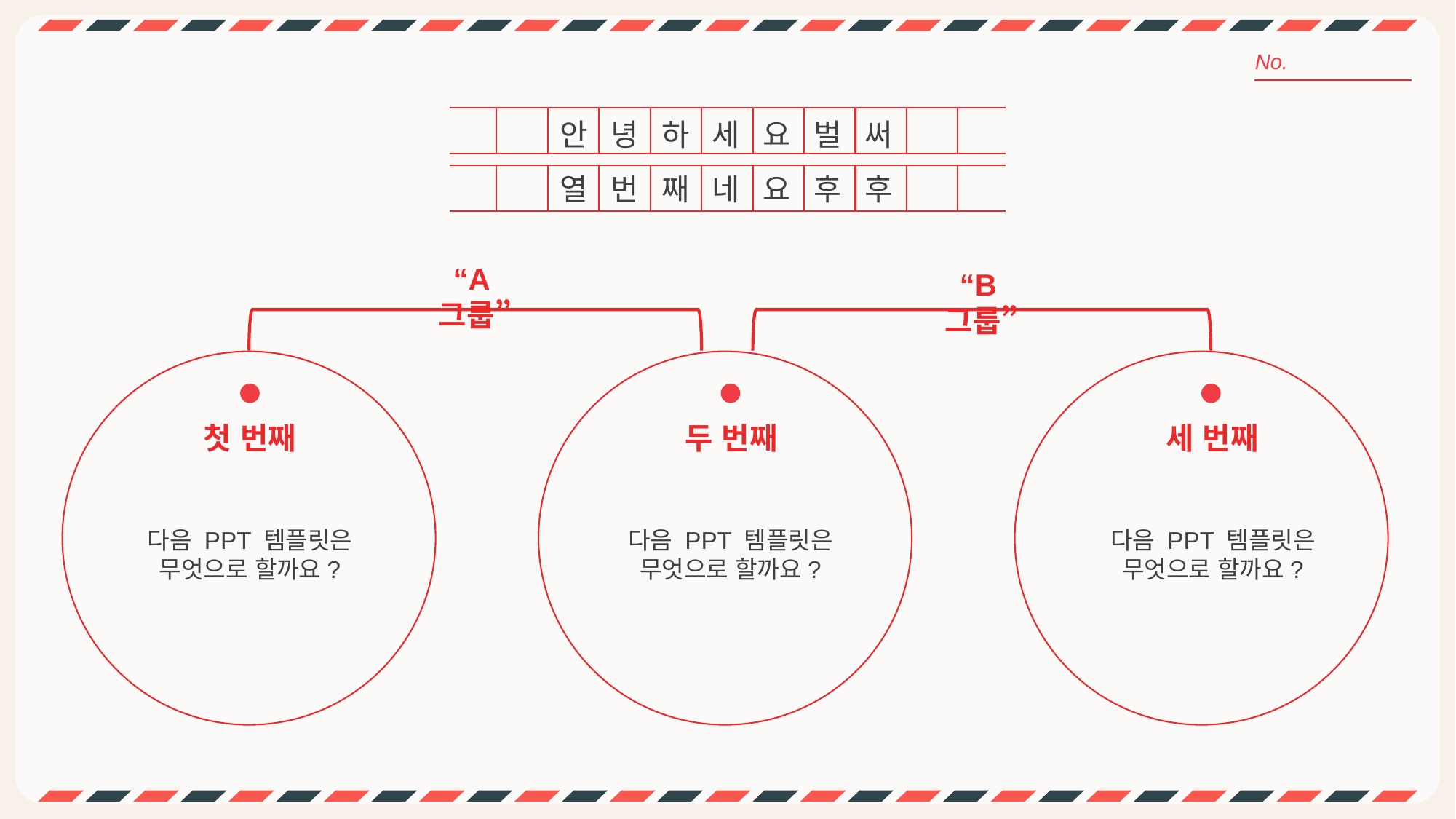

안녕하세요벌써
열번째네요후후
“A그룹”
“B그룹”

첫 번째
두 번째
세 번째
다음 PPT 템플릿은
무엇으로 할까요?
다음 PPT 템플릿은
무엇으로 할까요?
다음 PPT 템플릿은
무엇으로 할까요?